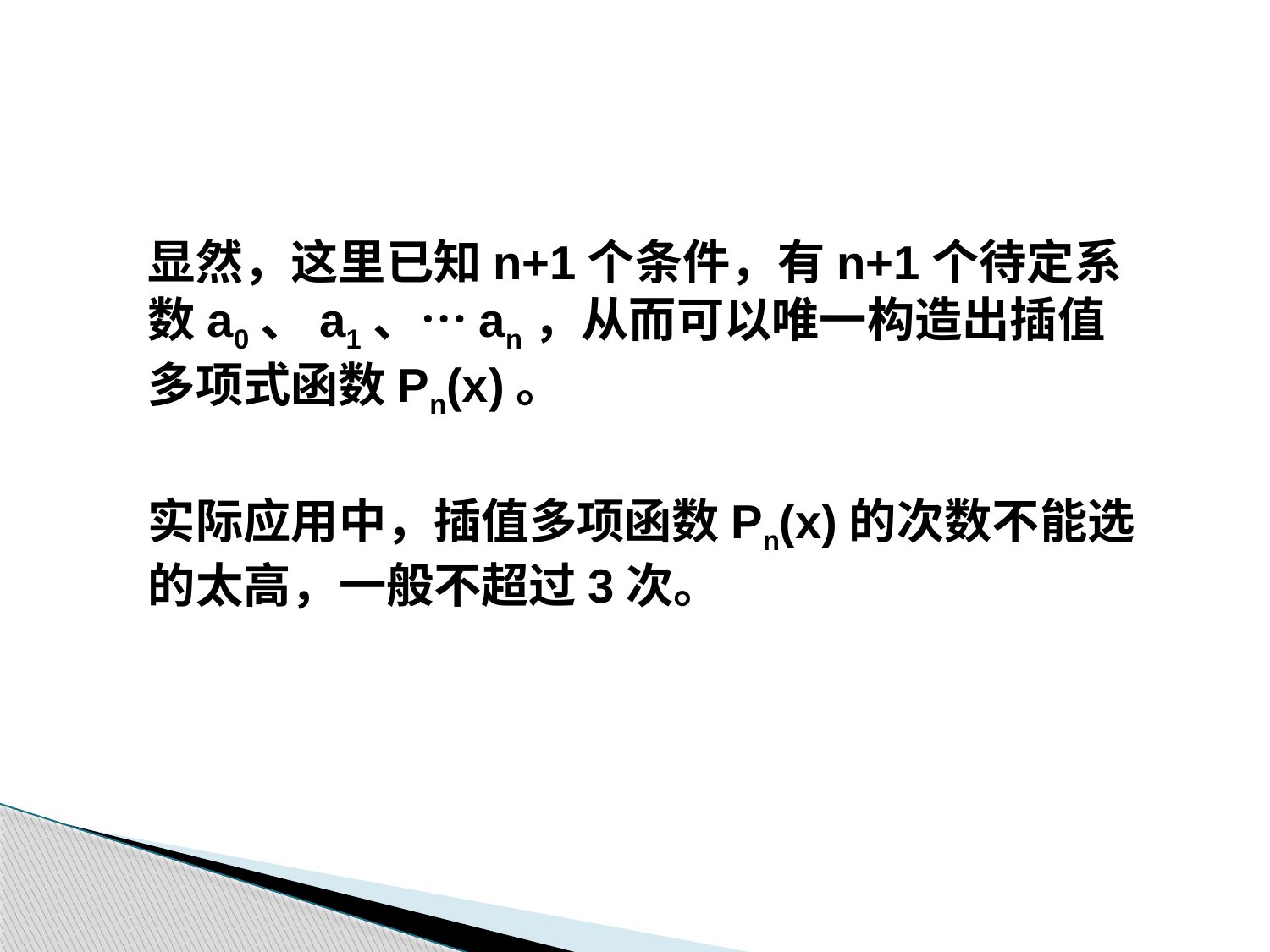

显然，这里已知n+1个条件，有n+1个待定系数a0、a1、…an，从而可以唯一构造出插值多项式函数Pn(x)。

	实际应用中，插值多项函数Pn(x)的次数不能选的太高，一般不超过3次。